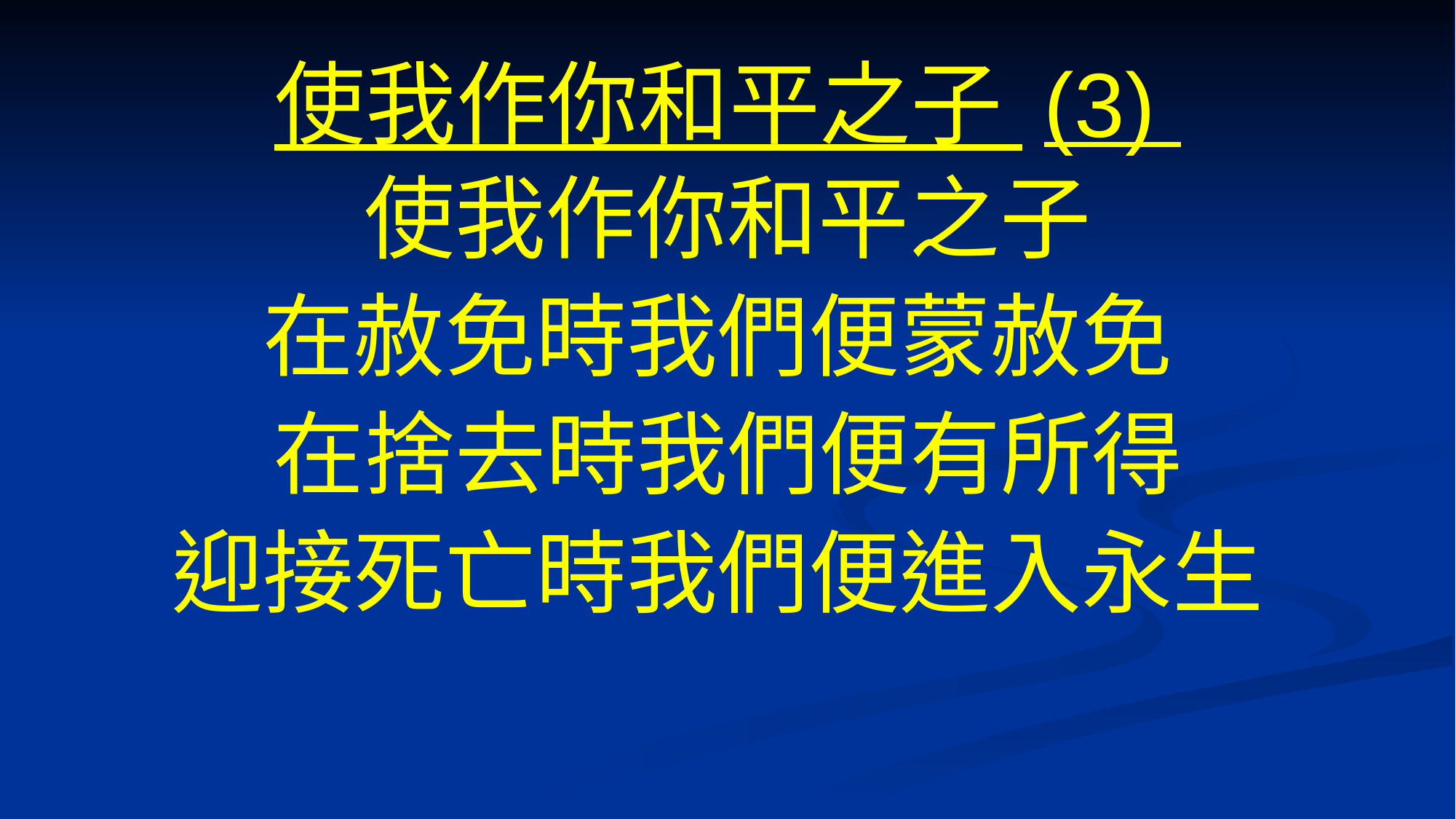

# 使我作你和平之子 (3)
使我作你和平之子
在赦免時我們便蒙赦免
在捨去時我們便有所得
迎接死亡時我們便進入永生